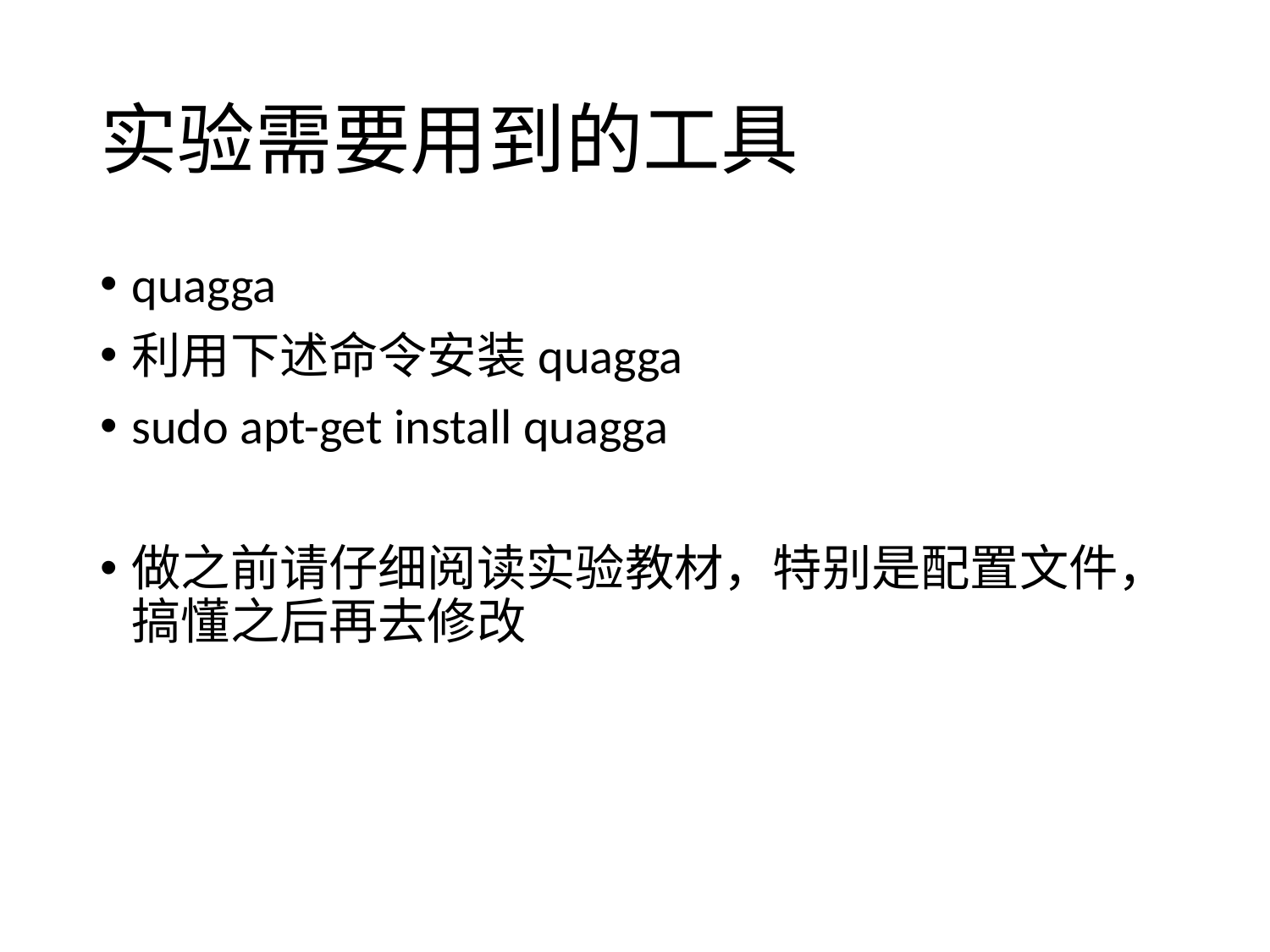

# 实验需要用到的工具
quagga
利用下述命令安装quagga
sudo apt-get install quagga

做之前请仔细阅读实验教材，特别是配置文件，搞懂之后再去修改